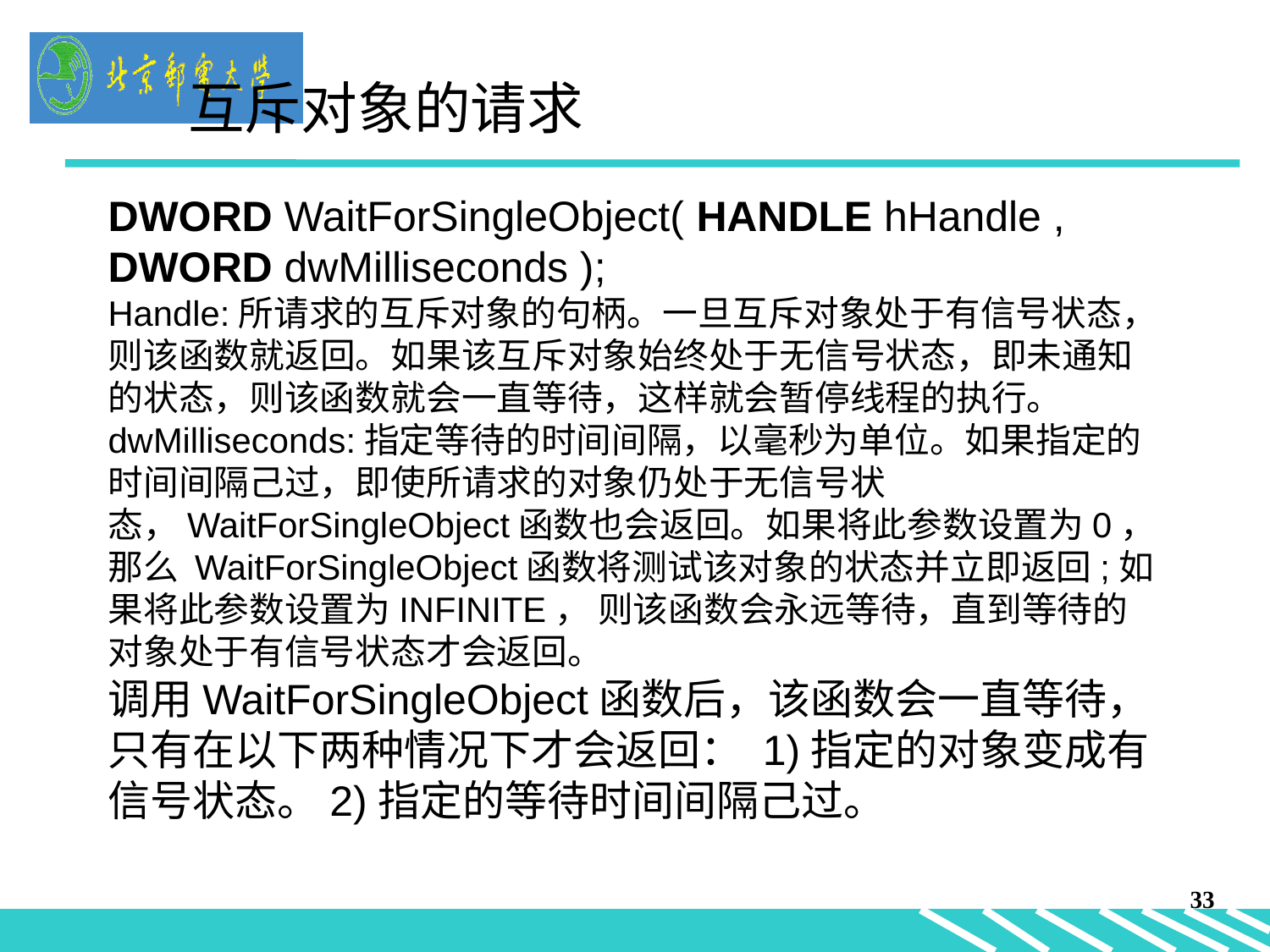

互斥对象的请求
DWORD WaitForSingleObject( HANDLE hHandle , DWORD dwMilliseconds );
Handle:所请求的互斥对象的句柄。一旦互斥对象处于有信号状态，则该函数就返回。如果该互斥对象始终处于无信号状态，即未通知的状态，则该函数就会一直等待，这样就会暂停线程的执行。
dwMilliseconds:指定等待的时间间隔，以毫秒为单位。如果指定的时间间隔己过，即使所请求的对象仍处于无信号状态，WaitForSingleObject函数也会返回。如果将此参数设置为0，那么 WaitForSingleObject函数将测试该对象的状态并立即返回;如果将此参数设置为INFINITE， 则该函数会永远等待，直到等待的对象处于有信号状态才会返回。
调用WaitForSingleObject函数后，该函数会一直等待，只有在以下两种情况下才会返回： 1)指定的对象变成有信号状态。2)指定的等待时间间隔己过。
33